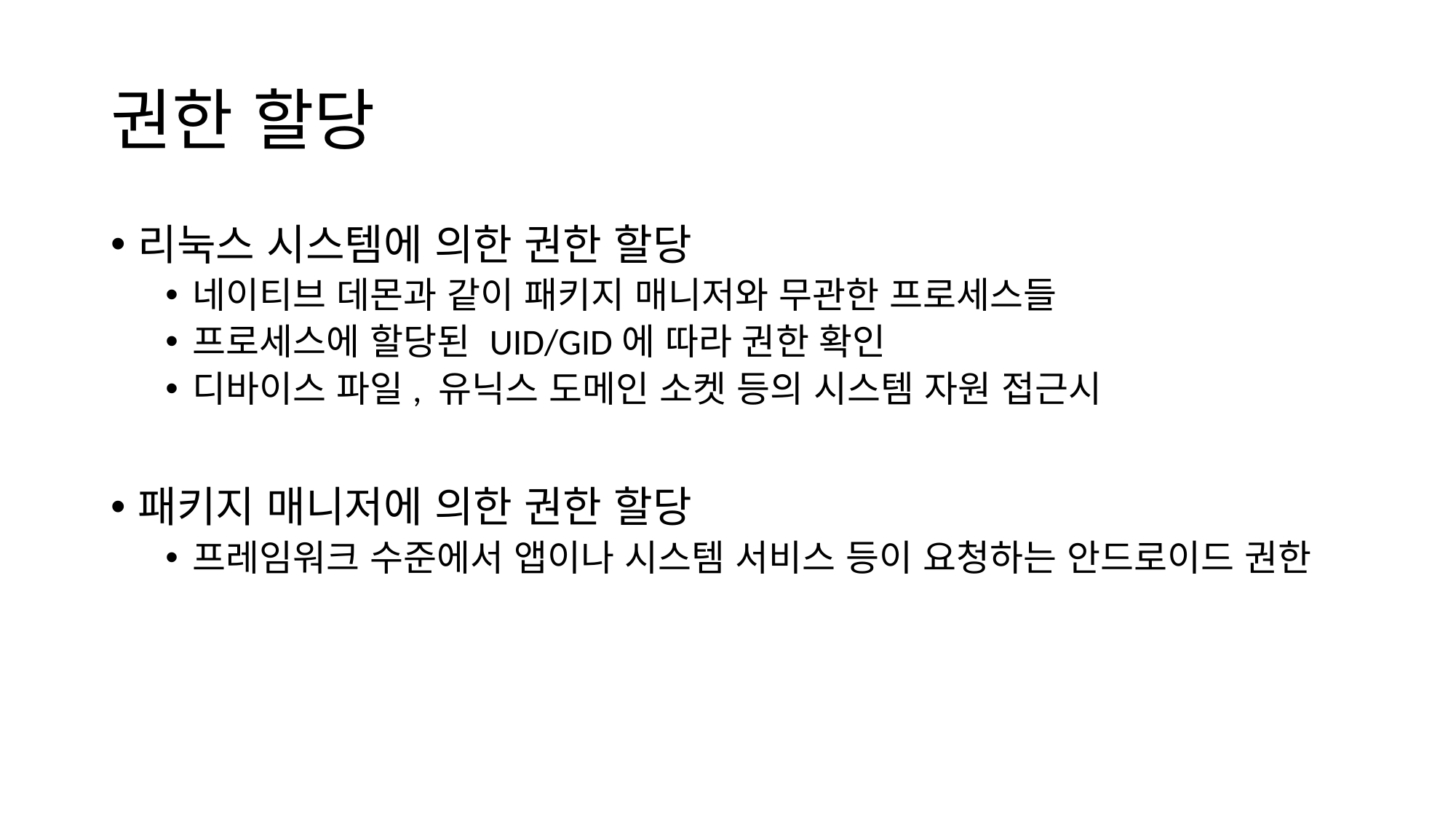

# 권한 할당
리눅스 시스템에 의한 권한 할당
네이티브 데몬과 같이 패키지 매니저와 무관한 프로세스들
프로세스에 할당된 UID/GID에 따라 권한 확인
디바이스 파일, 유닉스 도메인 소켓 등의 시스템 자원 접근시

패키지 매니저에 의한 권한 할당
프레임워크 수준에서 앱이나 시스템 서비스 등이 요청하는 안드로이드 권한